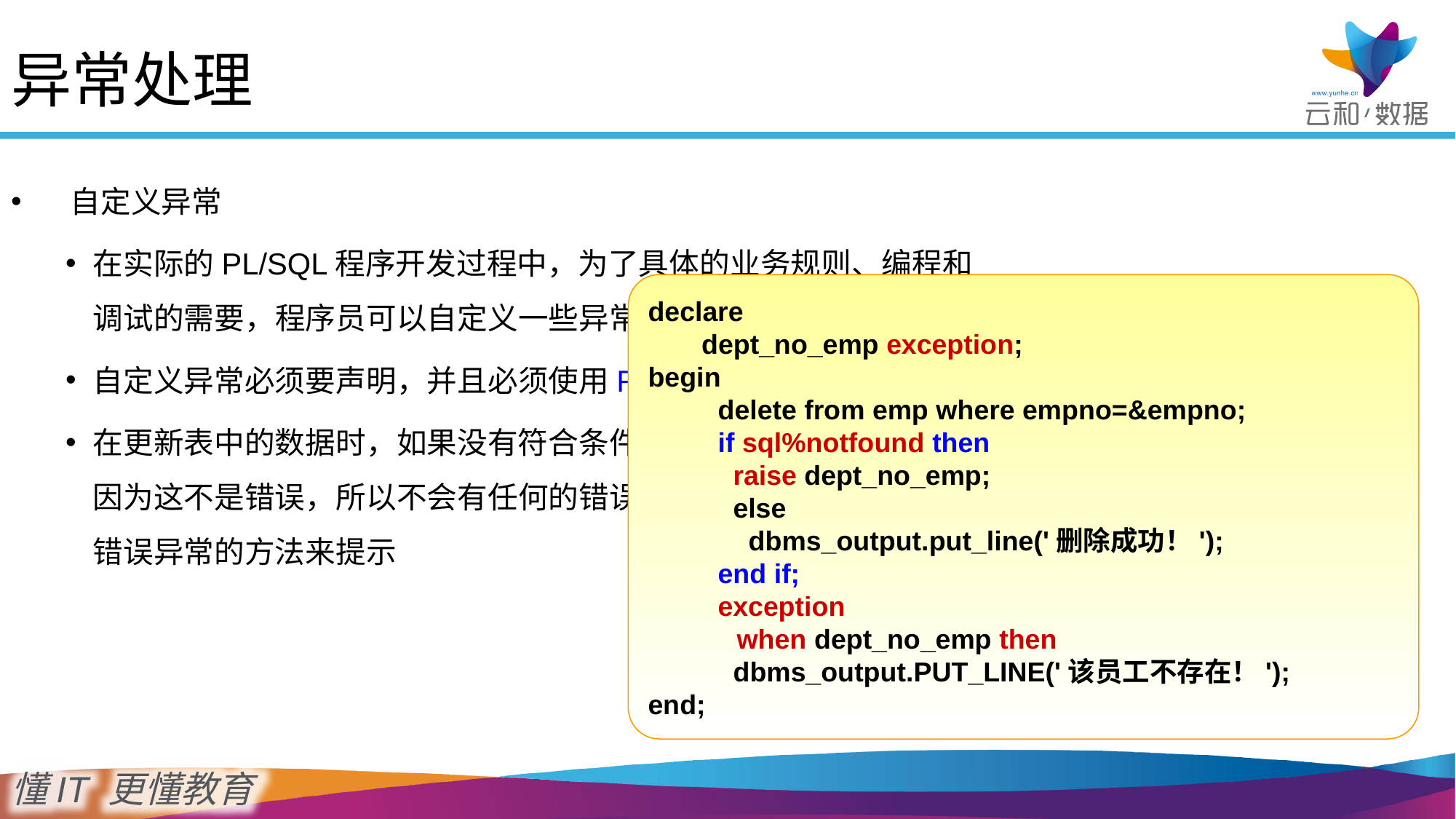

异常处理
 自定义异常
在实际的PL/SQL程序开发过程中，为了具体的业务规则、编程和调试的需要，程序员可以自定义一些异常
自定义异常必须要声明，并且必须使用RAISE语句显式地引发
在更新表中的数据时，如果没有符合条件的记录，则不会更新数据。因为这不是错误，所以不会有任何的错误提示，但可以使用自定义错误异常的方法来提示
declare
	dept_no_emp exception;
begin
  delete from emp where empno=&empno;
  if sql%notfound then
    raise dept_no_emp;
    else
      dbms_output.put_line('删除成功！');
  end if;
  exception
	when dept_no_emp then
    dbms_output.PUT_LINE('该员工不存在！');
end;
25